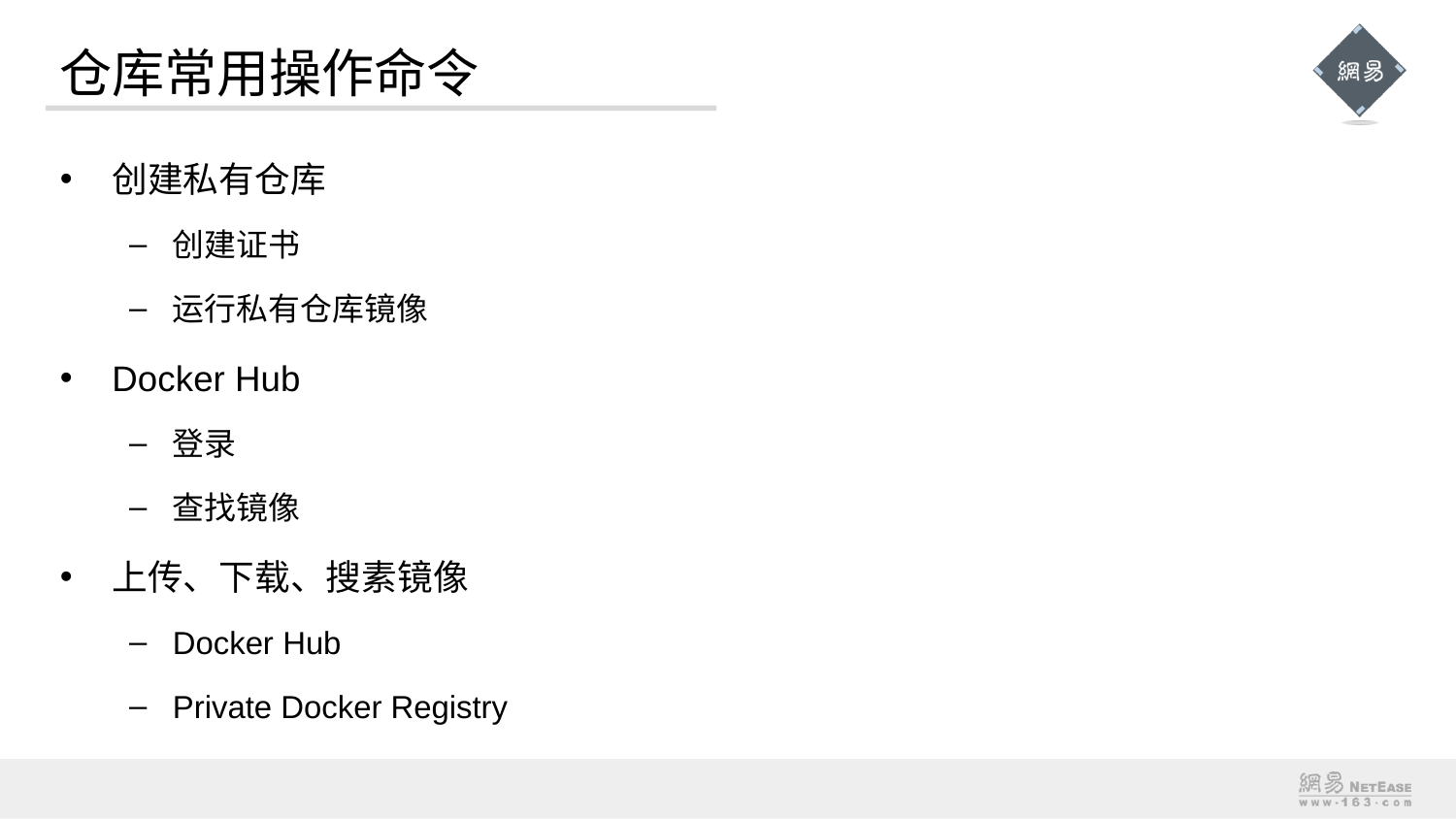

# 仓库常用操作命令
创建私有仓库
创建证书
运行私有仓库镜像
Docker Hub
登录
查找镜像
上传、下载、搜素镜像
Docker Hub
Private Docker Registry